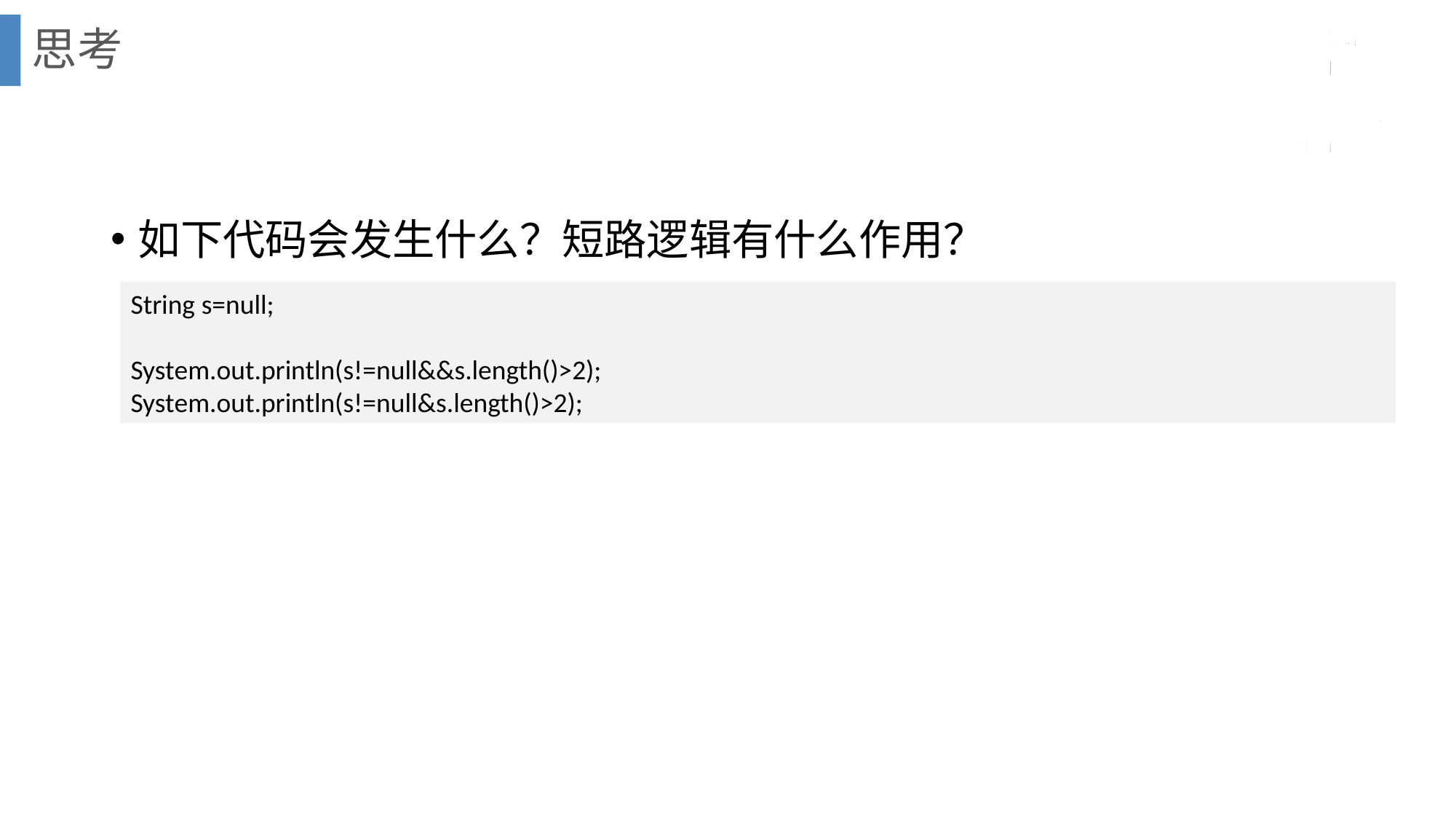

# 思考
如下代码会发生什么？短路逻辑有什么作用？
String s=null;

System.out.println(s!=null&&s.length()>2);
System.out.println(s!=null&s.length()>2);